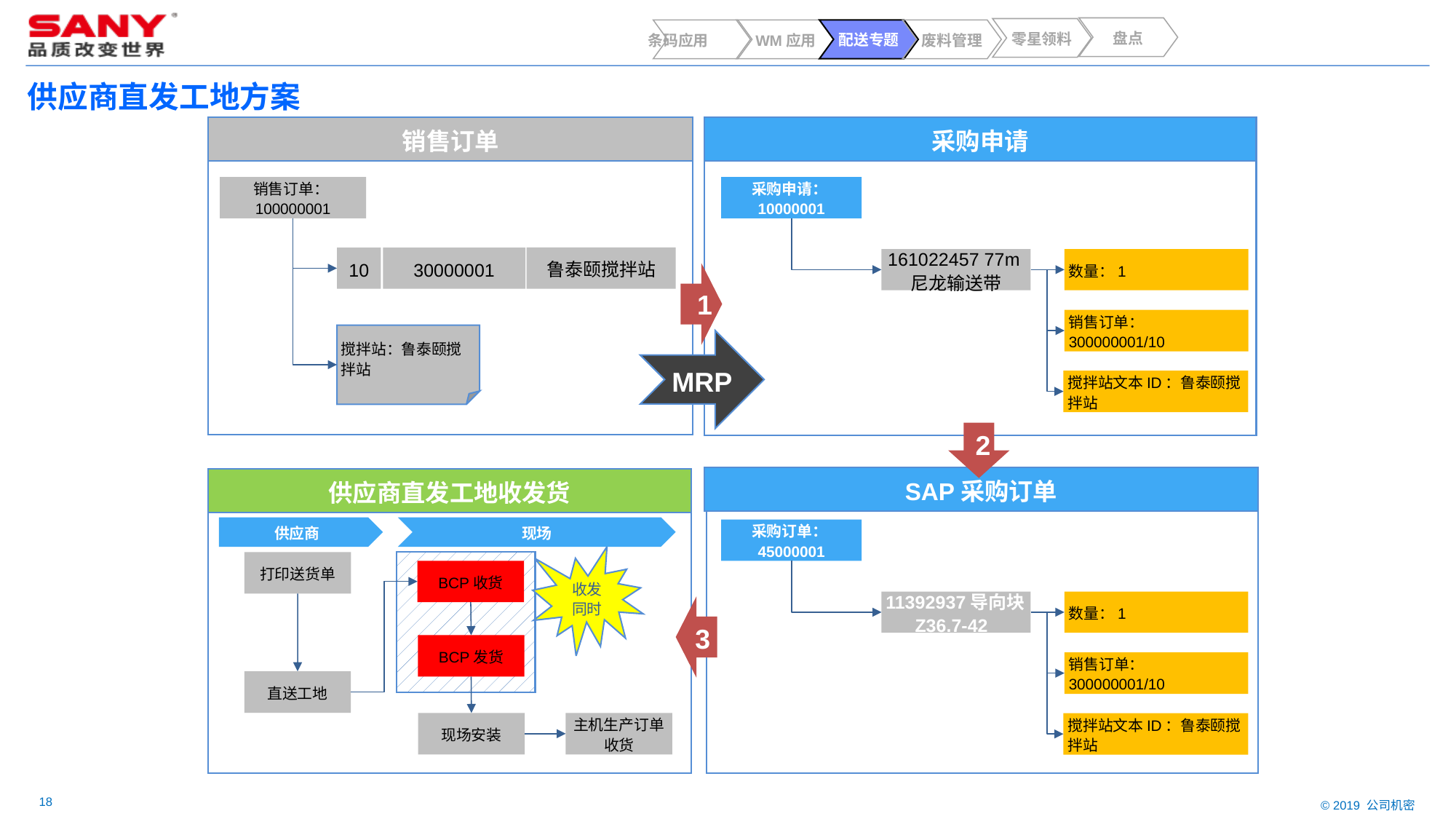

盘点
零星领料
条码应用
WM应用
配送专题
废料管理
# 供应商直发工地方案
销售订单
采购申请

销售订单：100000001
采购申请：10000001
鲁泰颐搅拌站
10
30000001
161022457 77m尼龙输送带
数量：1

1
销售订单：300000001/10
搅拌站：鲁泰颐搅拌站
MRP
搅拌站文本ID：鲁泰颐搅拌站

2
SAP采购订单
供应商直发工地收发货

供应商
现场
采购订单：45000001
11392937导向块Z36.7-42
数量：1
销售订单：300000001/10
搅拌站文本ID：鲁泰颐搅拌站
收发
同时

打印送货单
BCP收货

3
BCP发货
直送工地
主机生产订单收货
现场安装